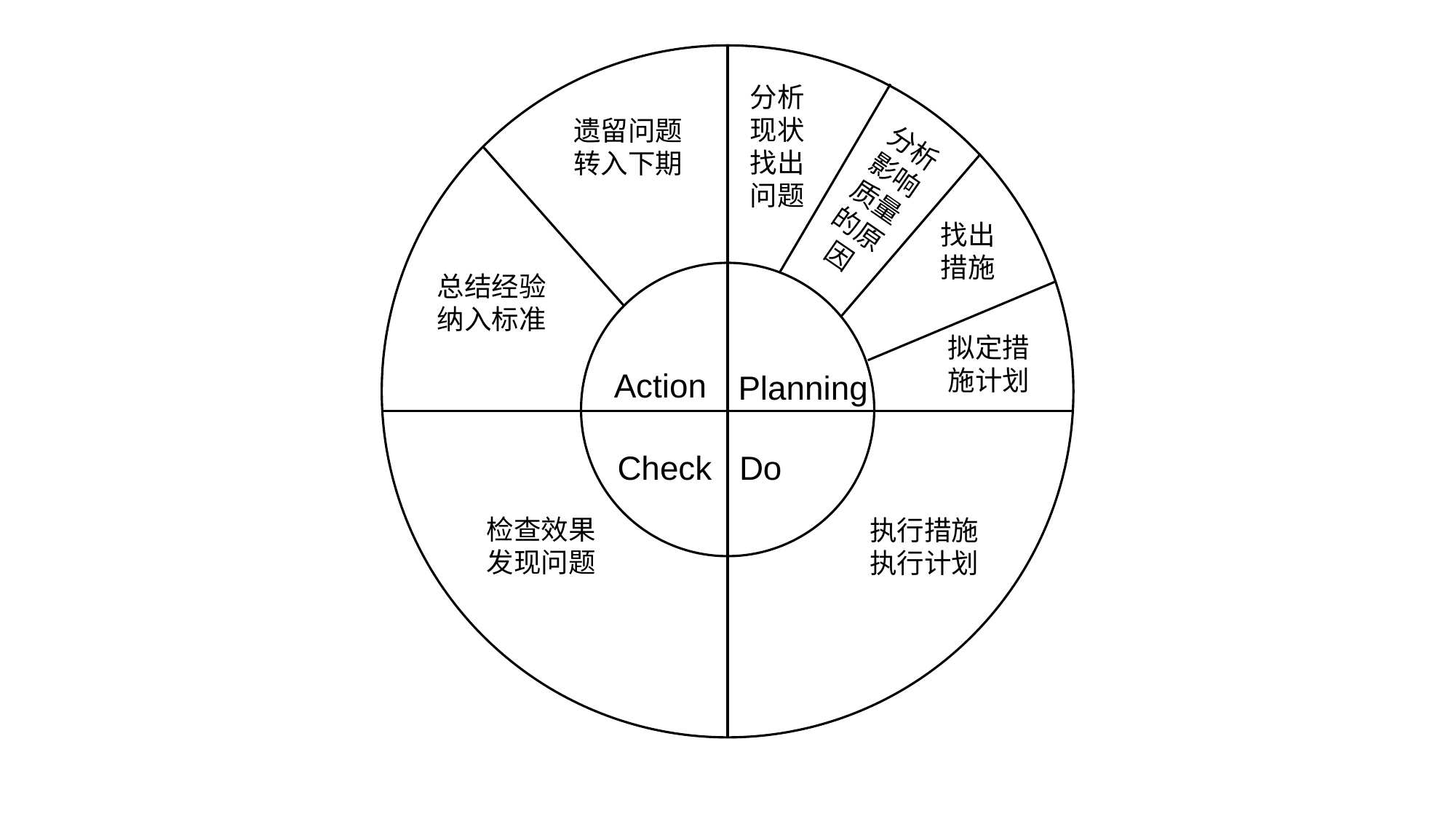

分析现状找出问题
遗留问题
转入下期
分析影响质量的原因
找出
措施

总结经验
纳入标准
拟定措施计划
Action
Planning
Check
Do
检查效果
发现问题
执行措施
执行计划